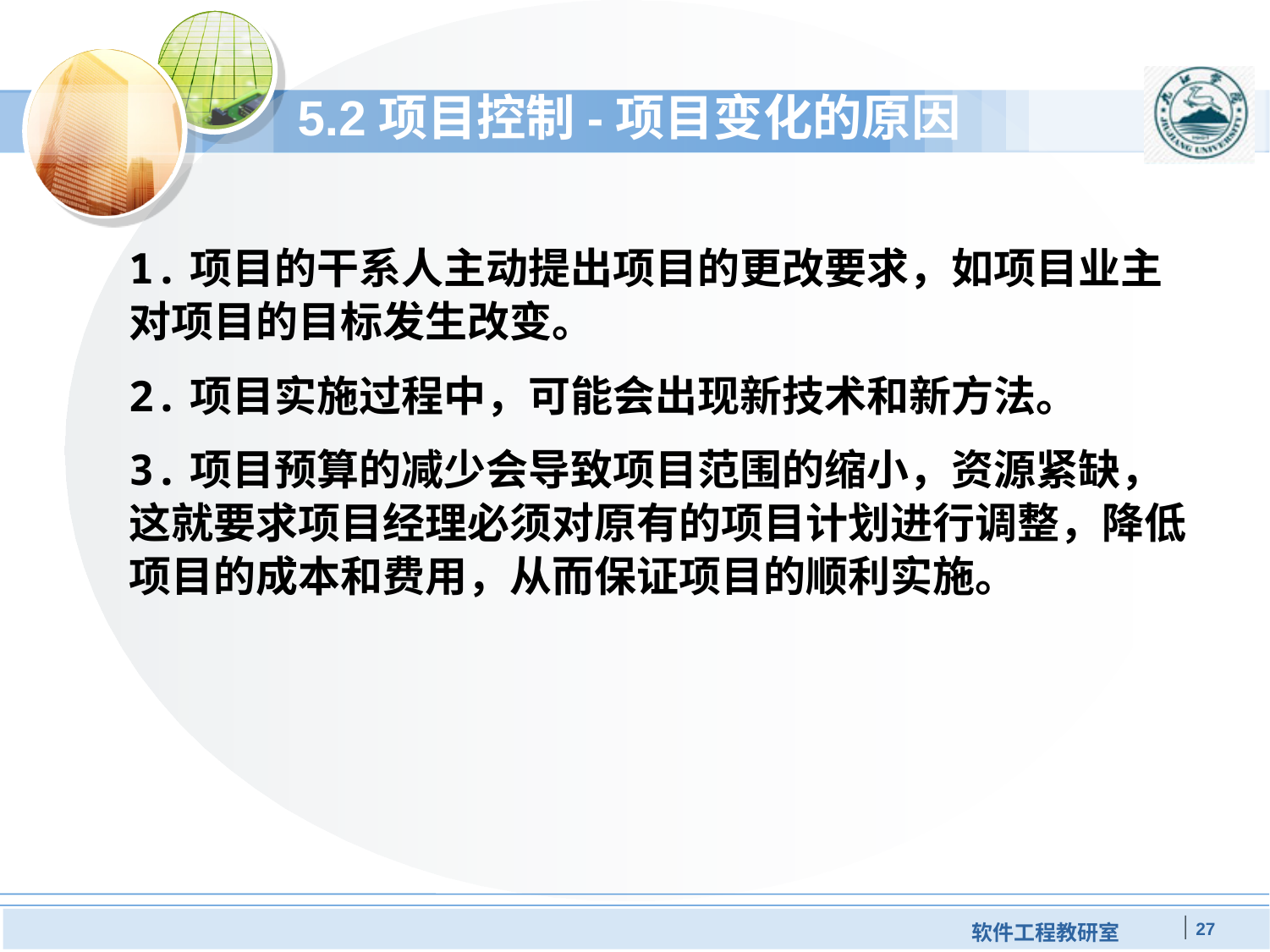

# 5.2项目控制-项目变化的原因
1.项目的干系人主动提出项目的更改要求，如项目业主对项目的目标发生改变。
2.项目实施过程中，可能会出现新技术和新方法。
3.项目预算的减少会导致项目范围的缩小，资源紧缺，这就要求项目经理必须对原有的项目计划进行调整，降低项目的成本和费用，从而保证项目的顺利实施。